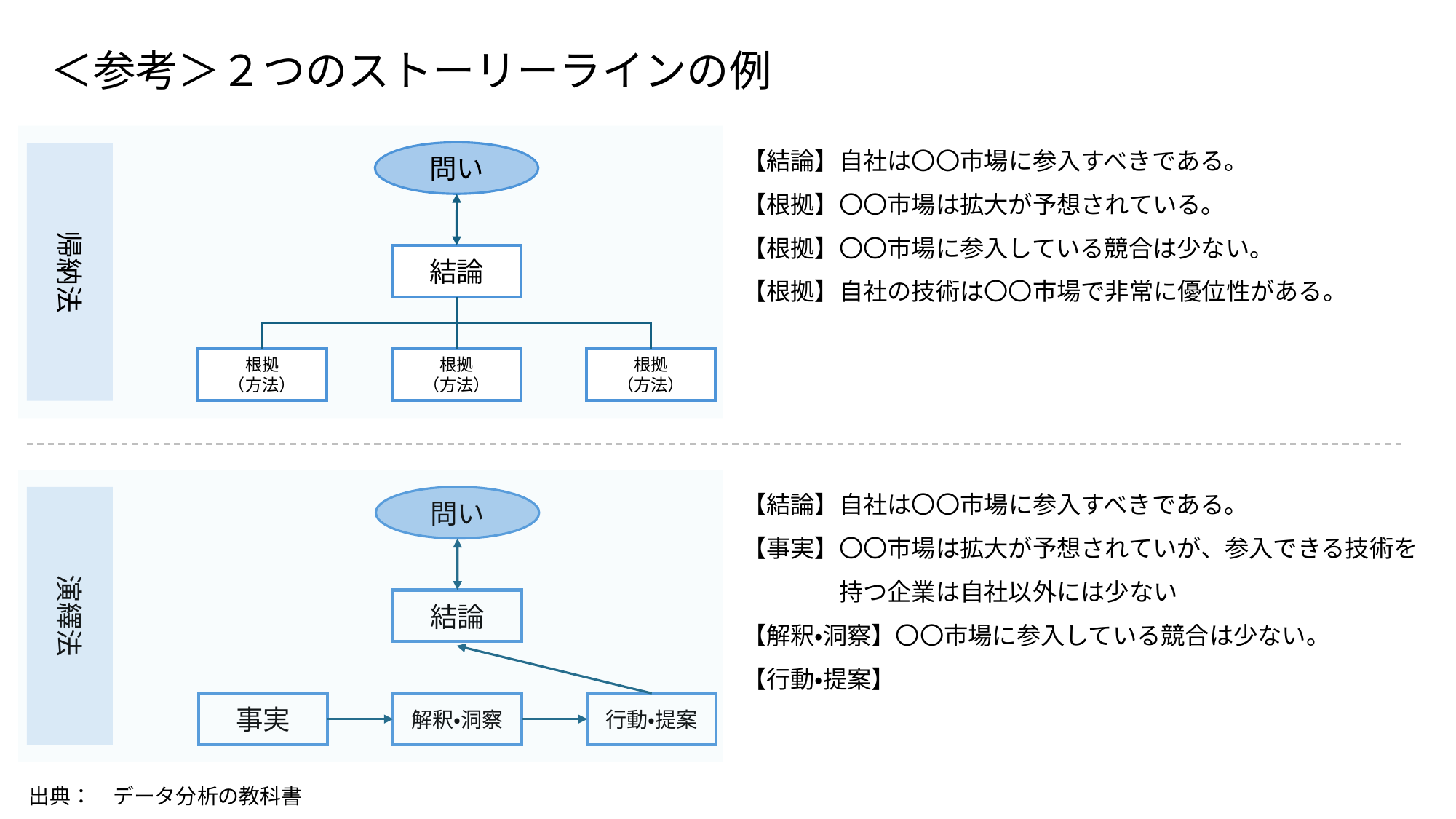

# ＜参考＞２つのストーリーラインの例

【結論】自社は〇〇市場に参入すべきである。
【根拠】〇〇市場は拡大が予想されている。
【根拠】〇〇市場に参入している競合は少ない。
【根拠】自社の技術は〇〇市場で非常に優位性がある。
問い
帰納法
結論
根拠
（方法）
根拠
（方法）
根拠
（方法）
【結論】自社は〇〇市場に参入すべきである。
【事実】〇〇市場は拡大が予想されていが、参入できる技術を
　　　　持つ企業は自社以外には少ない
【解釈・洞察】〇〇市場に参入している競合は少ない。
【行動・提案】

演繹法
問い
結論
事実
解釈・洞察
行動・提案
出典：　データ分析の教科書